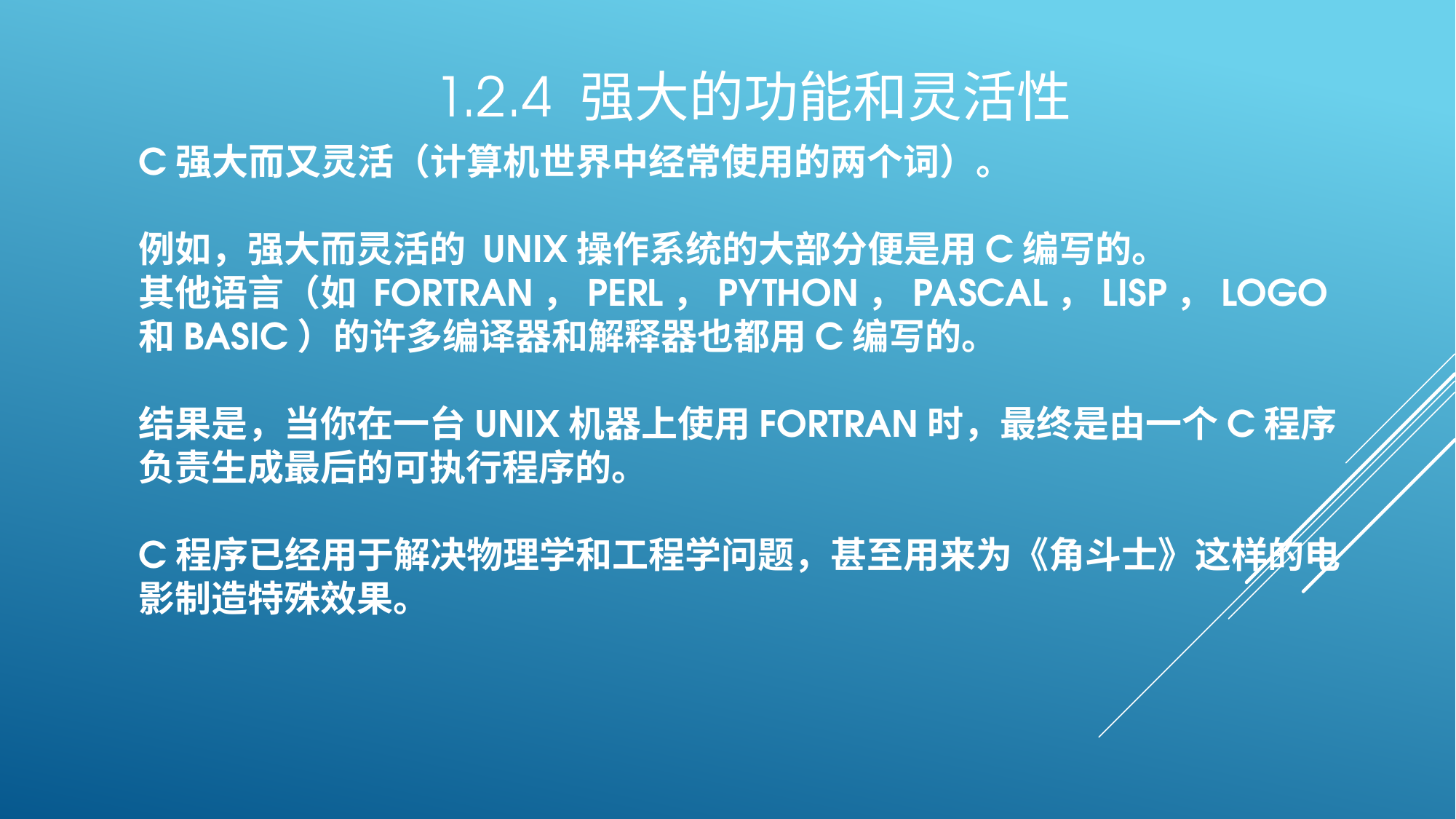

1.2.4 强大的功能和灵活性
# C强大而又灵活（计算机世界中经常使用的两个词）。 例如，强大而灵活的 UNIX操作系统的大部分便是用C编写的。 其他语言（如 FORTRAN，Perl，Python，Pascal，LISP，Logo和BASIC）的许多编译器和解释器也都用C编写的。 结果是，当你在一台UNIX机器上使用FORTRAN时，最终是由一个C程序负责生成最后的可执行程序的。 C程序已经用于解决物理学和工程学问题，甚至用来为《角斗士》这样的电影制造特殊效果。